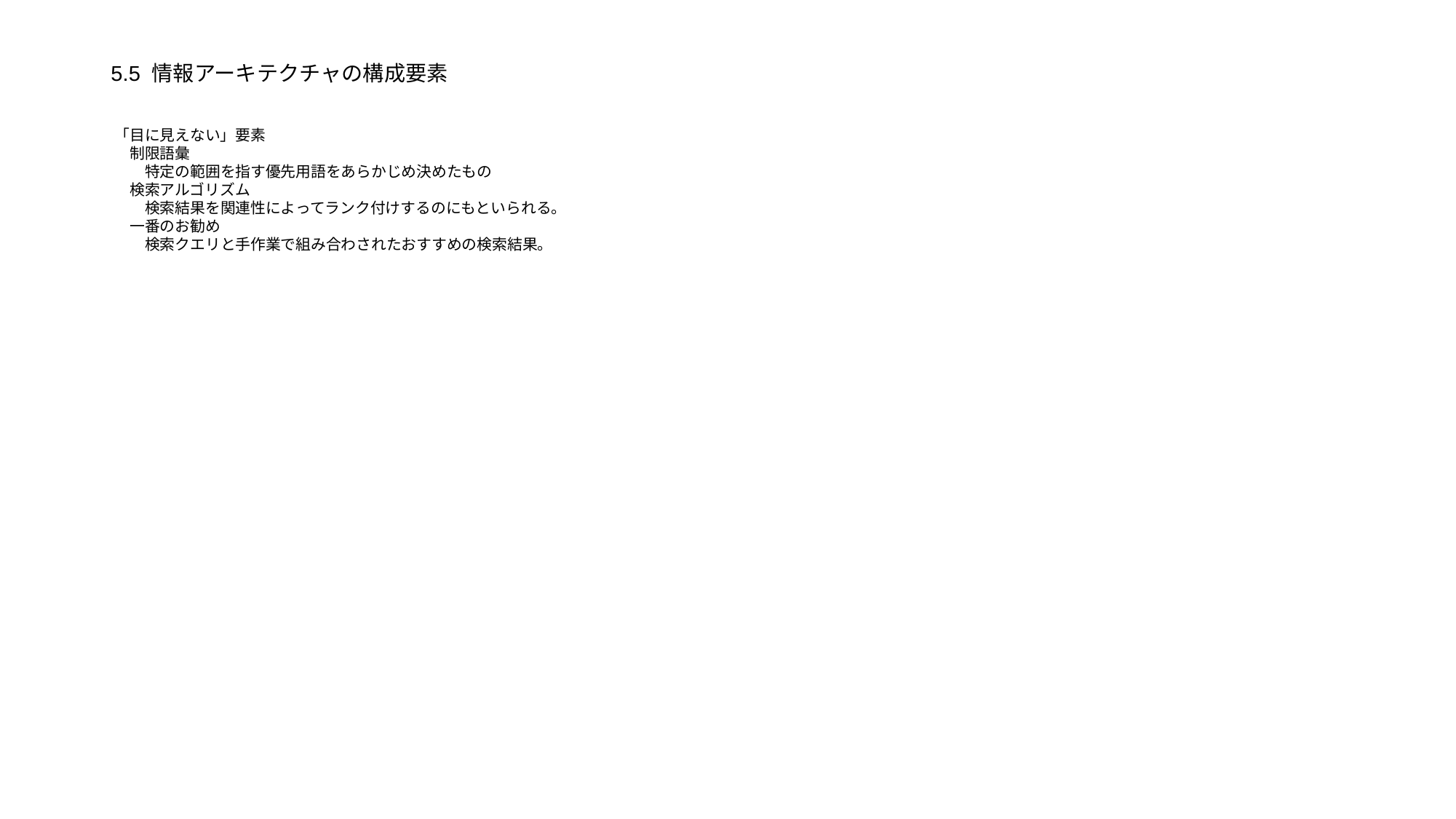

# 5.5 情報アーキテクチャの構成要素
「目に見えない」要素
　制限語彙
　　特定の範囲を指す優先用語をあらかじめ決めたもの
　検索アルゴリズム
　　検索結果を関連性によってランク付けするのにもといられる。
　一番のお勧め
　　検索クエリと手作業で組み合わされたおすすめの検索結果。